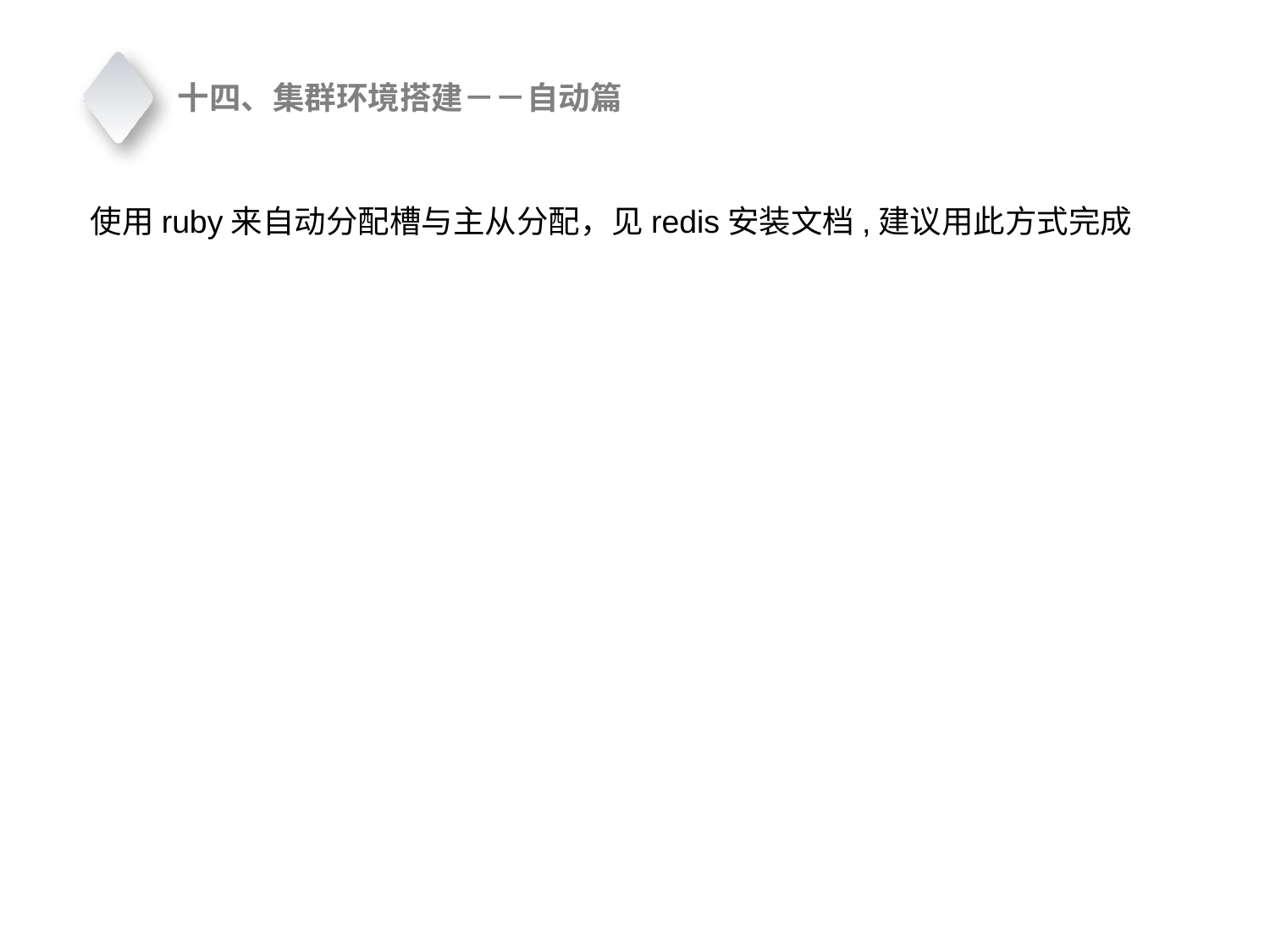

十四、集群环境搭建－－自动篇

使用ruby来自动分配槽与主从分配，见redis安装文档,建议用此方式完成